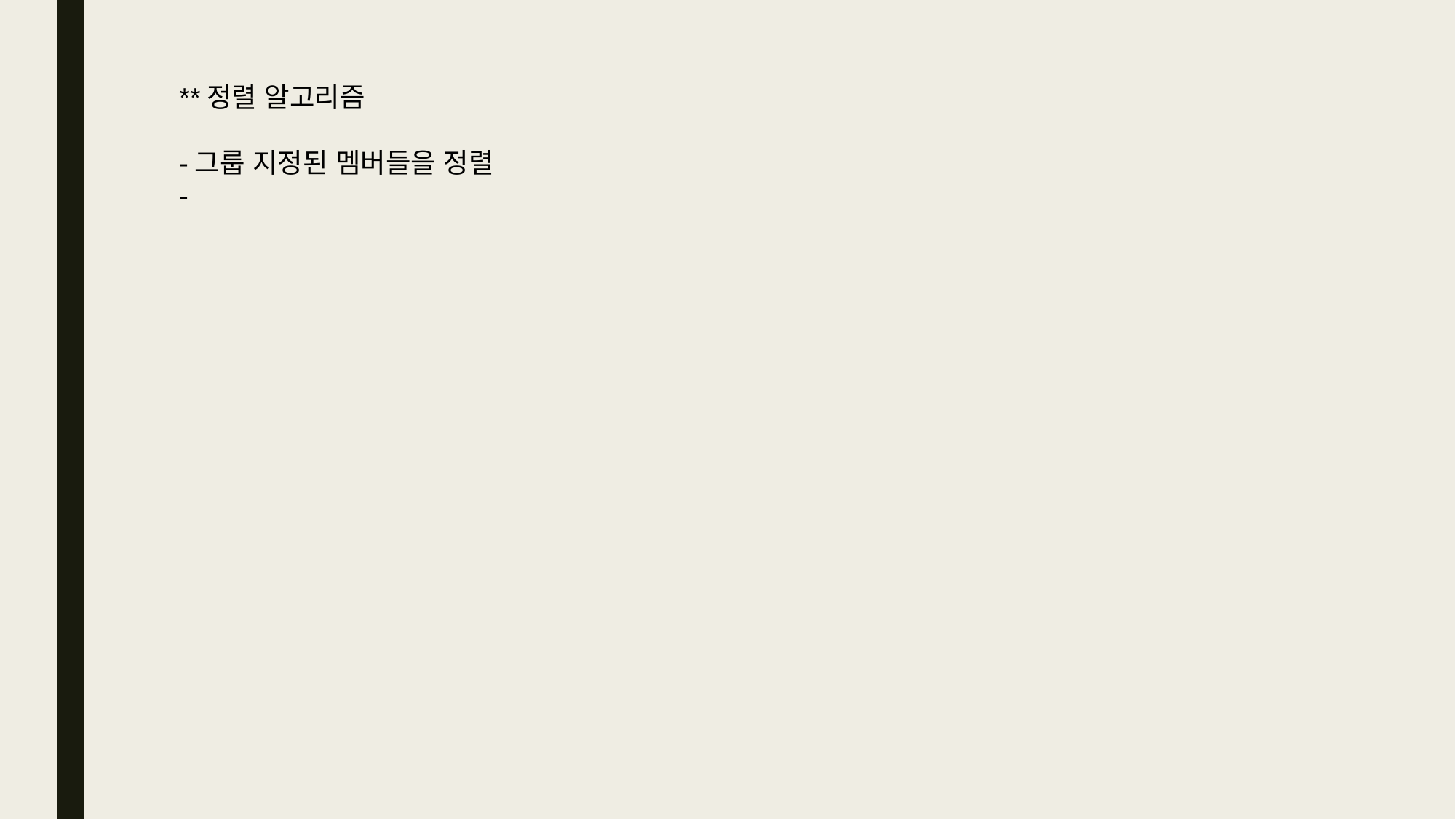

**정렬 알고리즘

-그룹 지정된 멤버들을 정렬
-